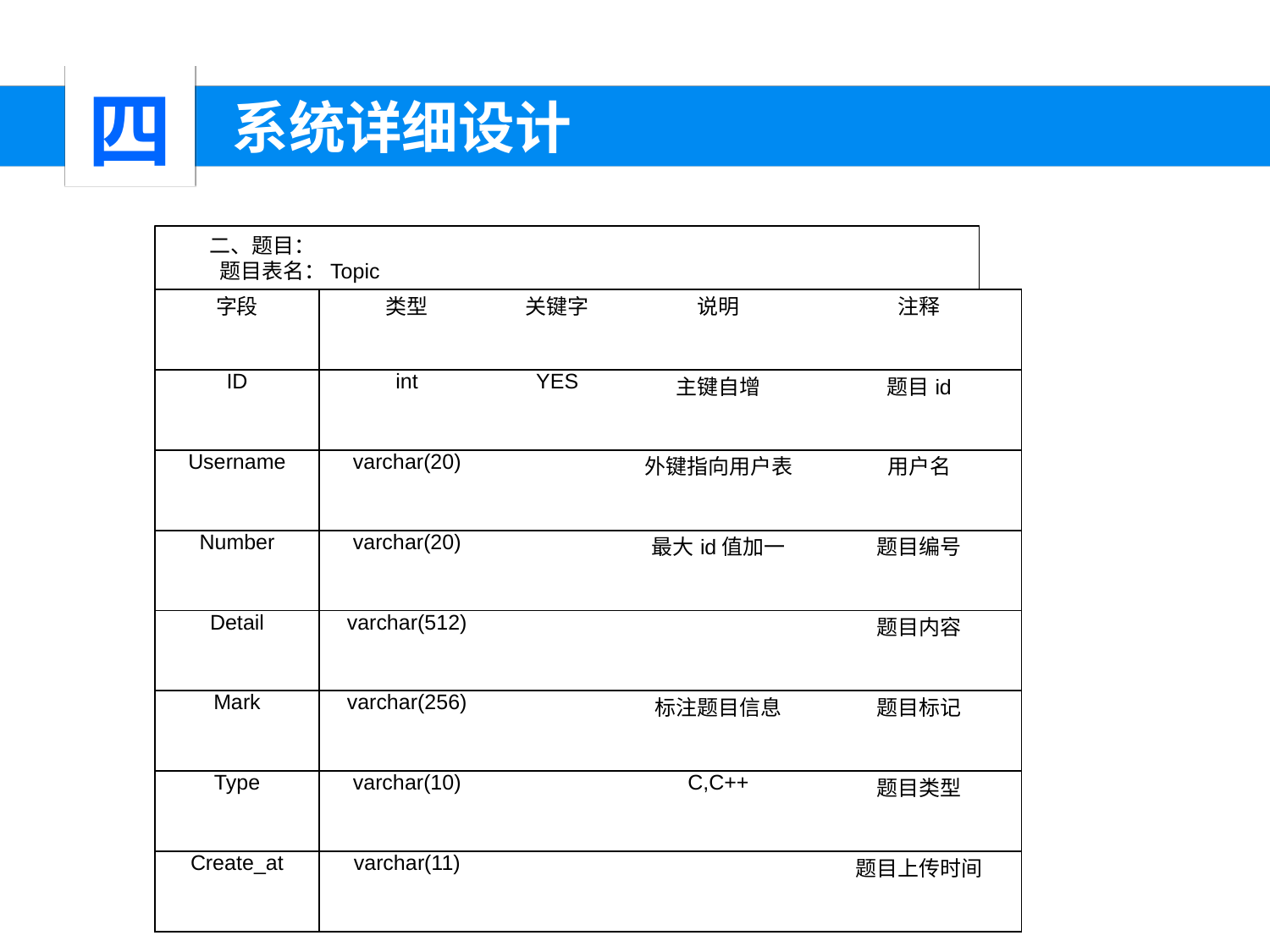

四
                系统详细设计
二、题目：
 题目表名：Topic
| 字段 | 类型 | 关键字 | 说明 | 注释 |
| --- | --- | --- | --- | --- |
| ID | int | YES | 主键自增 | 题目id |
| Username | varchar(20) |  | 外键指向用户表 | 用户名 |
| Number | varchar(20) |  | 最大id值加一 | 题目编号 |
| Detail | varchar(512) |  |  | 题目内容 |
| Mark | varchar(256) |  | 标注题目信息 | 题目标记 |
| Type | varchar(10) |  | C,C++ | 题目类型 |
| Create\_at | varchar(11) |  |  | 题目上传时间 |